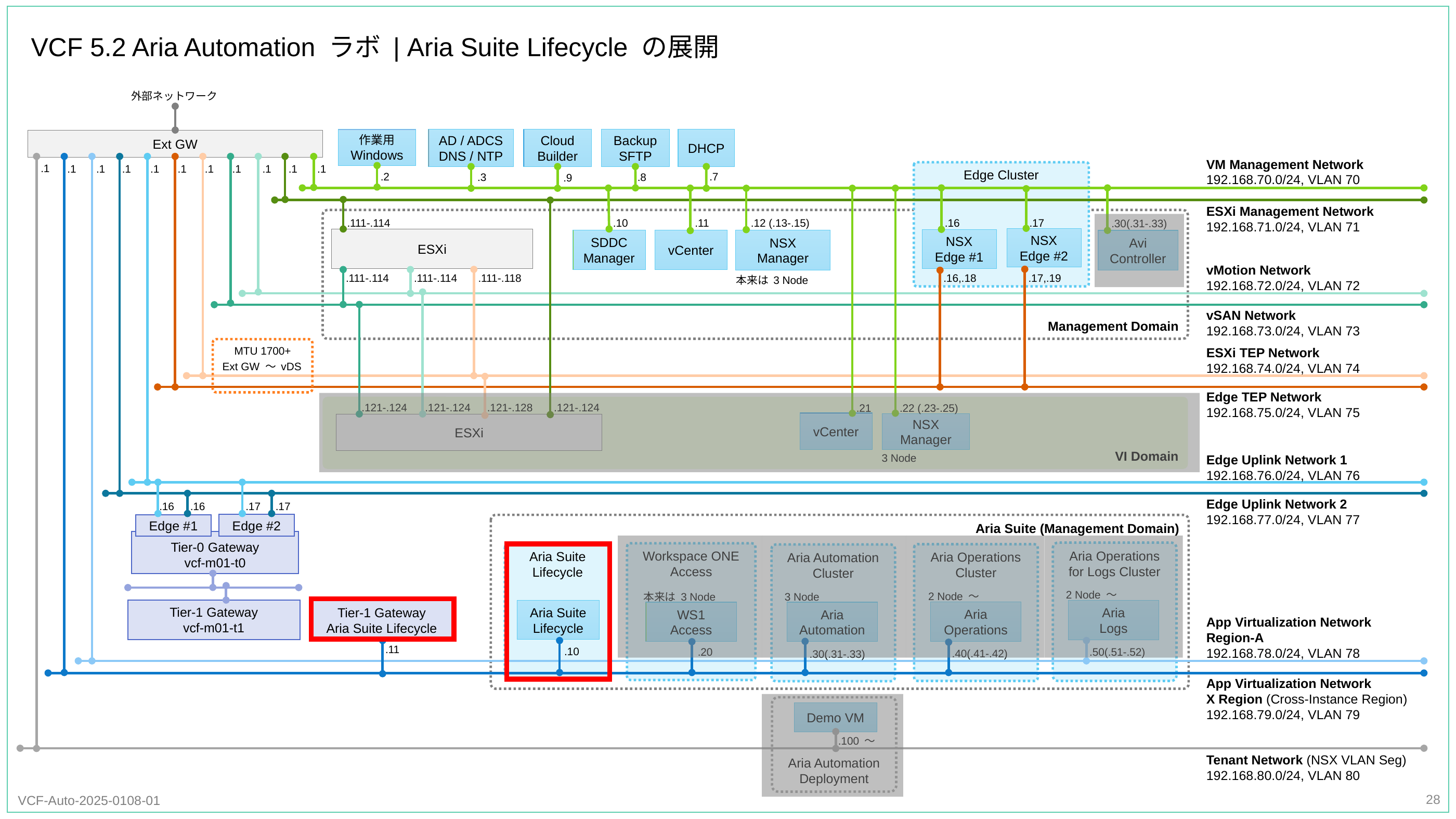

# VCF 5.2 Aria Automation ラボ | Aria Suite Lifecycle の展開

28